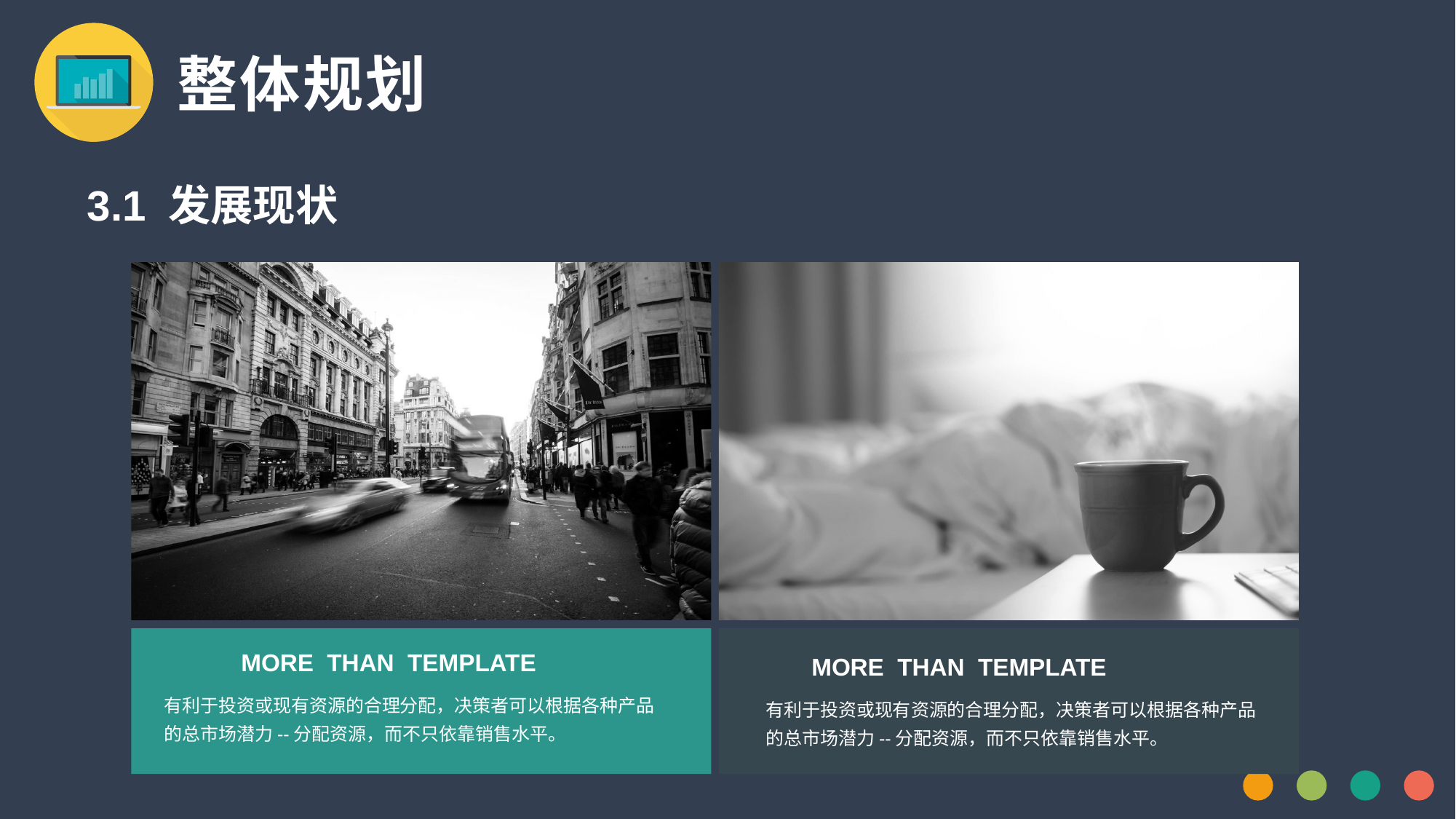

整体规划
3.1 发展现状

MORE  THAN  TEMPLATE
有利于投资或现有资源的合理分配，决策者可以根据各种产品的总市场潜力--分配资源，而不只依靠销售水平。

MORE  THAN  TEMPLATE
有利于投资或现有资源的合理分配，决策者可以根据各种产品的总市场潜力--分配资源，而不只依靠销售水平。